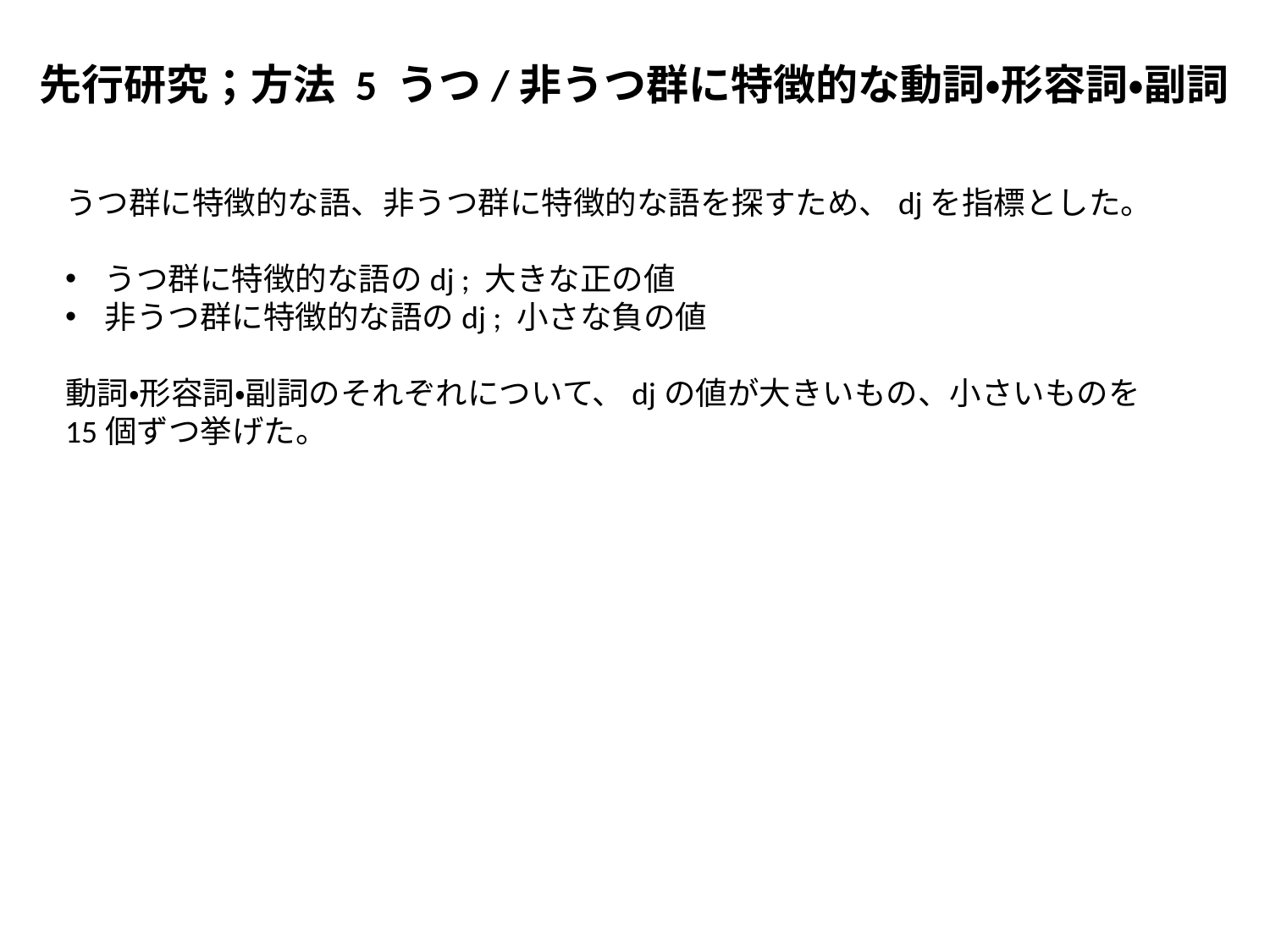

先行研究；方法 5 うつ/非うつ群に特徴的な動詞・形容詞・副詞
うつ群に特徴的な語、非うつ群に特徴的な語を探すため、djを指標とした。

うつ群に特徴的な語のdj ; 大きな正の値
非うつ群に特徴的な語のdj ; 小さな負の値

動詞・形容詞・副詞のそれぞれについて、djの値が大きいもの、小さいものを
15個ずつ挙げた。